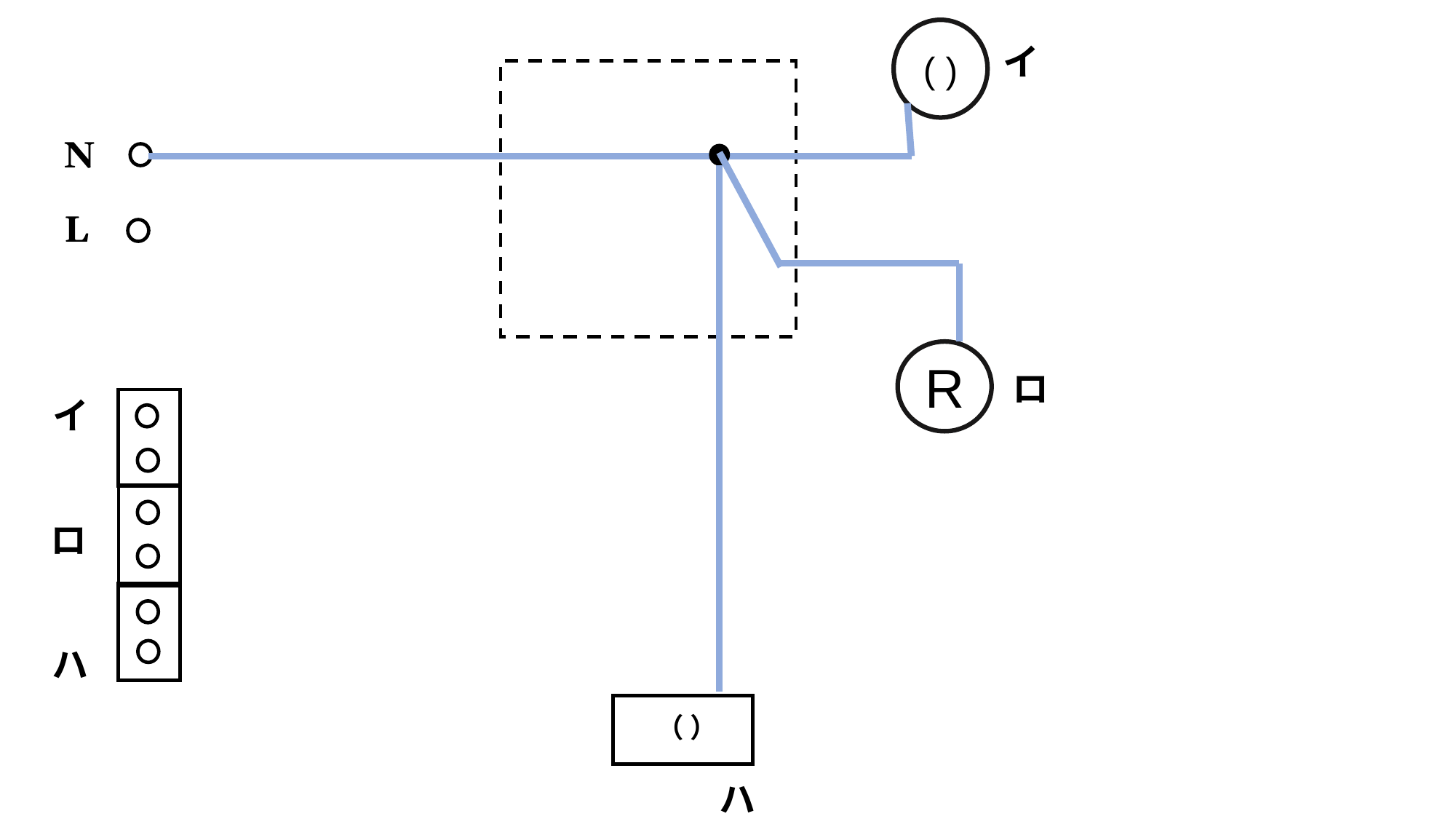

( )
イ

N

L

R
ロ
イ

ロ

ハ

（）
（ ）
 ハ